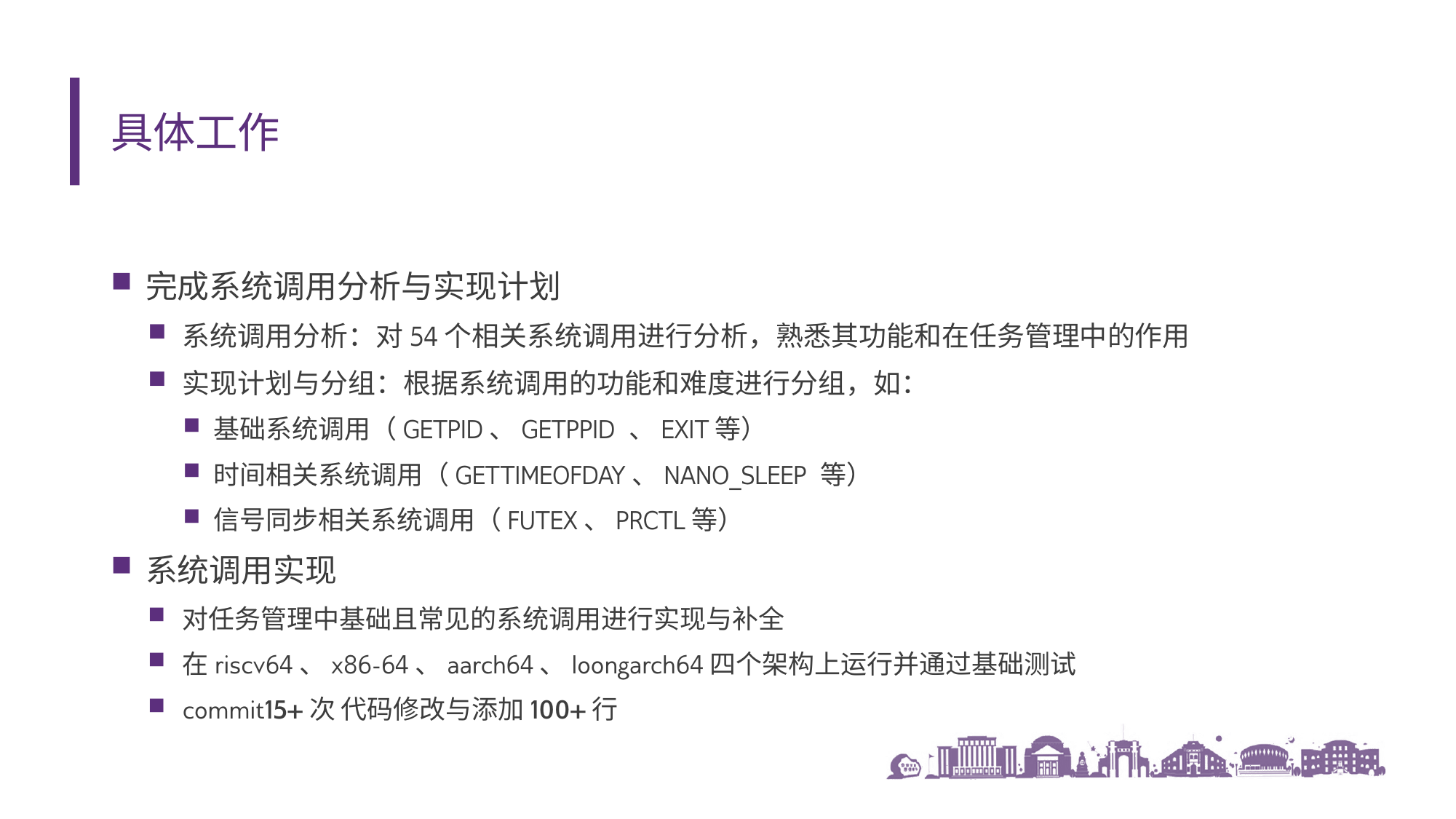

# 具体工作
完成系统调用分析与实现计划
系统调用分析：对54个相关系统调用进行分析，熟悉其功能和在任务管理中的作用
实现计划与分组：根据系统调用的功能和难度进行分组，如：
基础系统调用（GETPID、GETPPID 、EXIT等）
时间相关系统调用（GETTIMEOFDAY、NANO_SLEEP 等）
信号同步相关系统调用（FUTEX、PRCTL等）
系统调用实现
对任务管理中基础且常见的系统调用进行实现与补全
在riscv64、x86-64、aarch64、loongarch64四个架构上运行并通过基础测试
commit15+次 代码修改与添加100+行